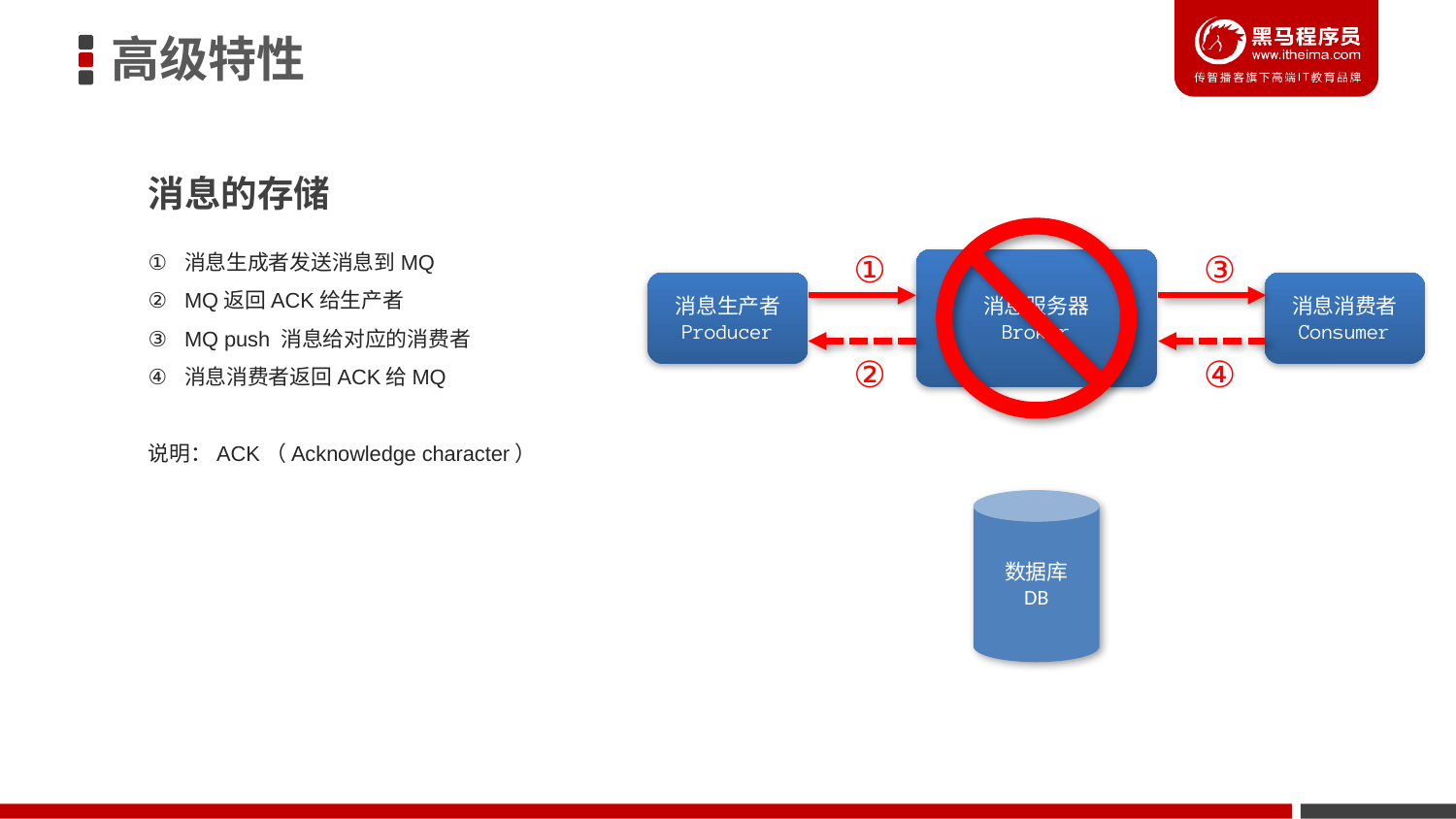

高级特性
消息的存储

消息生成者发送消息到MQ
MQ返回ACK给生产者
MQ push 消息给对应的消费者
消息消费者返回ACK给MQ

说明：ACK（Acknowledge character）

①
③
消息服务器
Broker
消息生产者
Producer
消息消费者
Consumer
②
④
数据库
DB